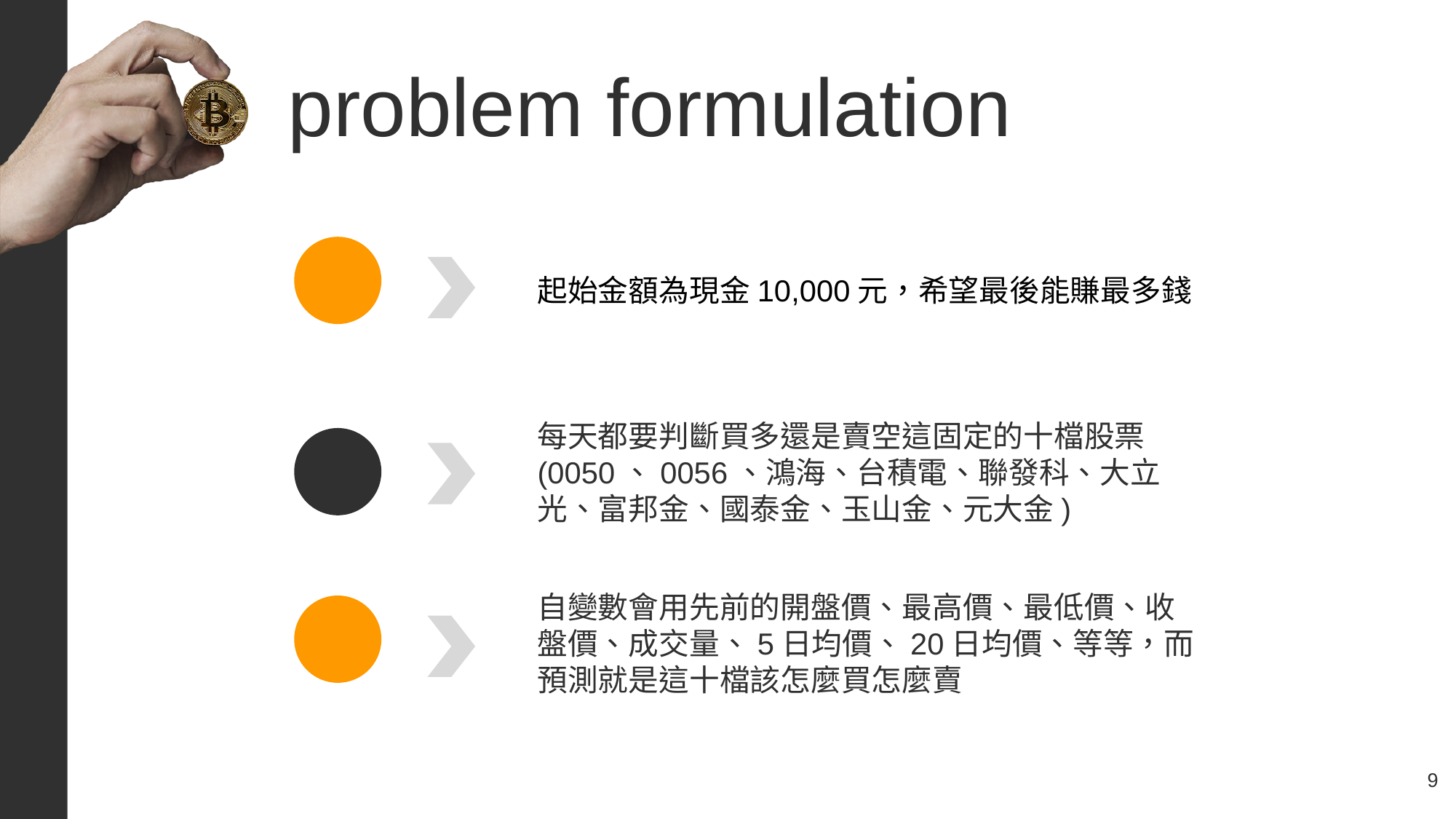

problem formulation

起始金額為現金10,000元，希望最後能賺最多錢
每天都要判斷買多還是賣空這固定的十檔股票(0050、0056、鴻海、台積電、聯發科、大立光、富邦金、國泰金、玉山金、元大金)

自變數會用先前的開盤價、最高價、最低價、收盤價、成交量、5日均價、20日均價、等等，而預測就是這十檔該怎麼買怎麼賣

9